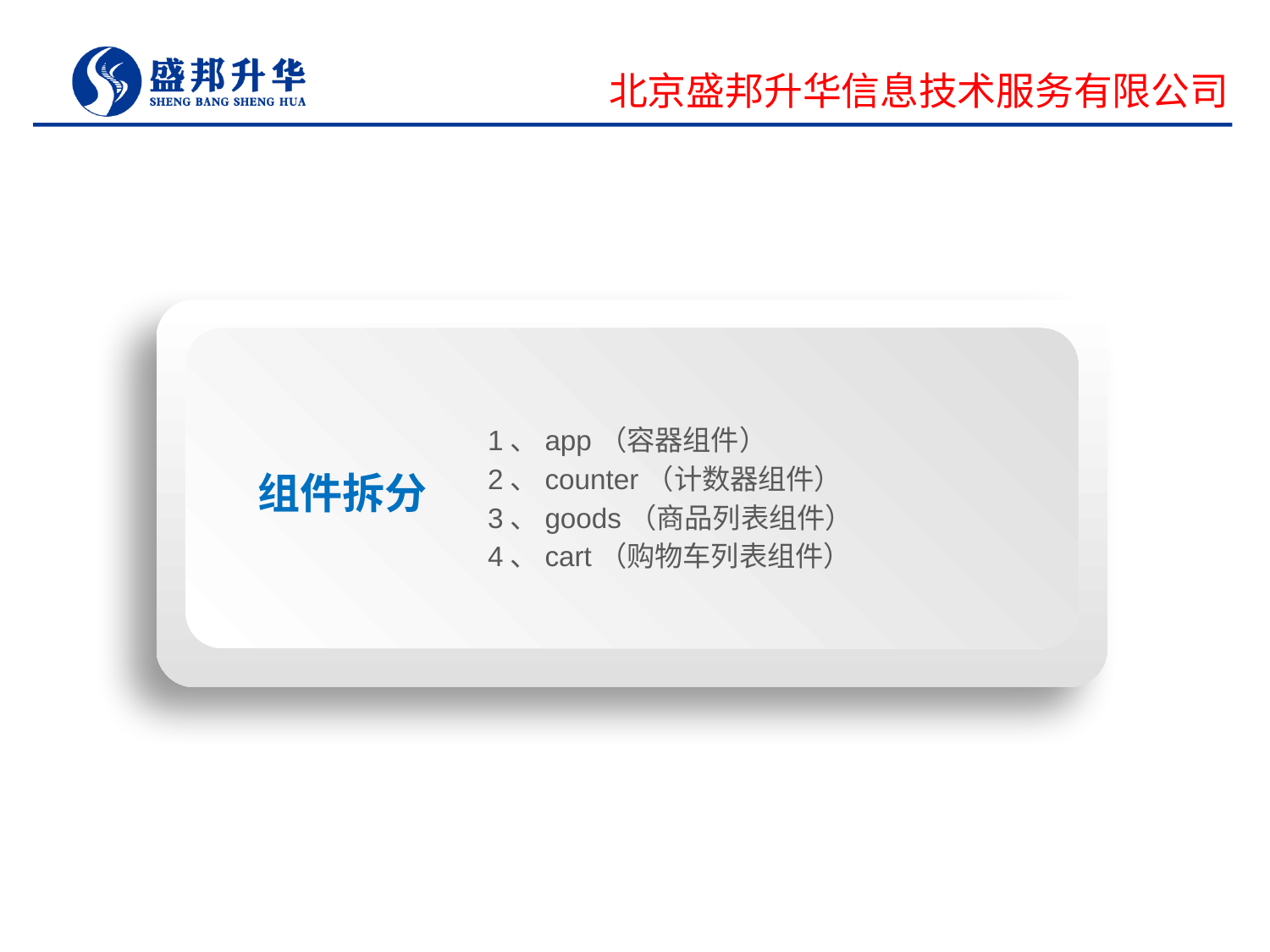

北京盛邦升华信息技术服务有限公司

1、app（容器组件）
2、counter（计数器组件）
3、goods（商品列表组件）
4、cart（购物车列表组件）
组件拆分